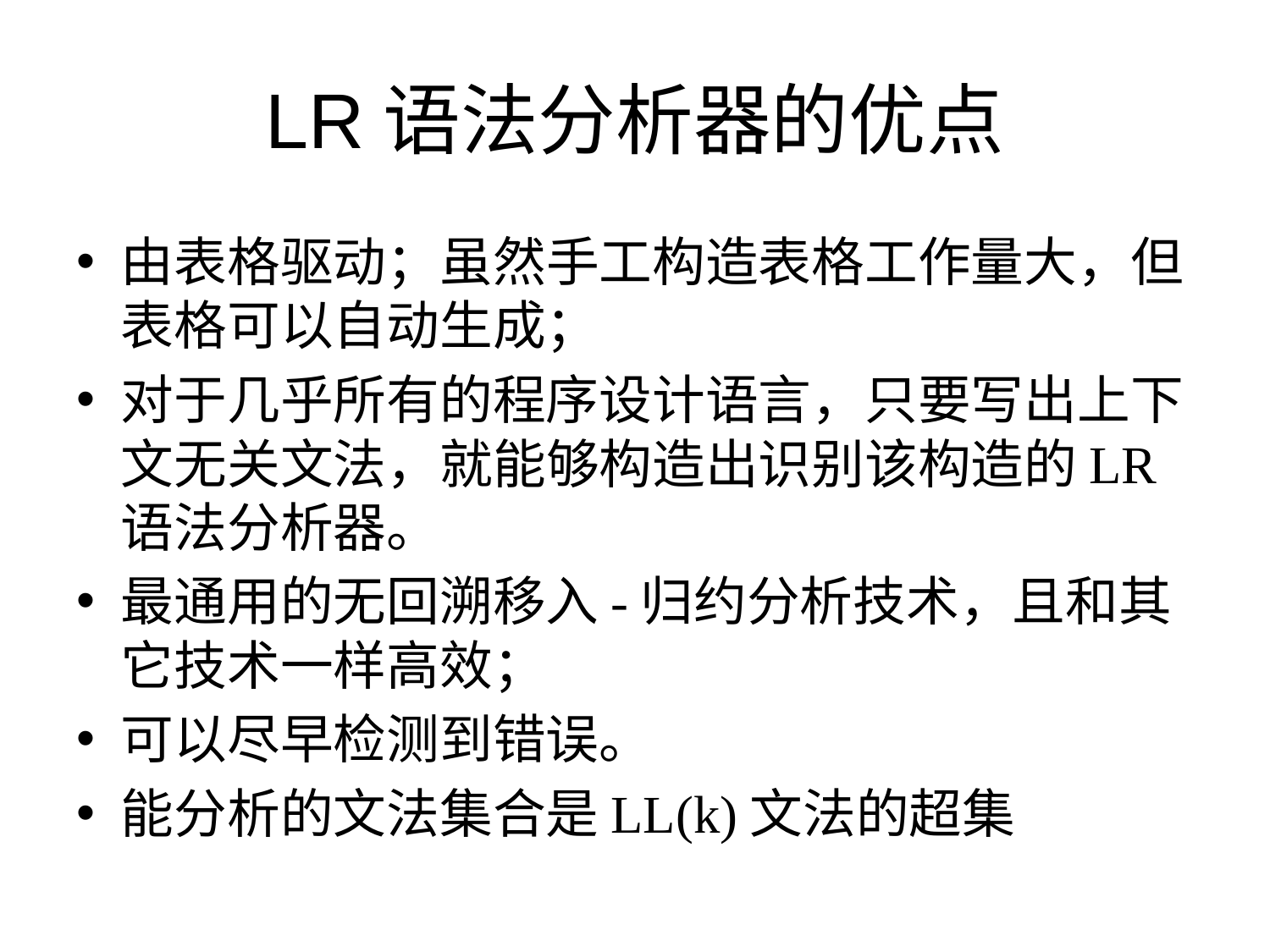

# LR语法分析器的优点
由表格驱动；虽然手工构造表格工作量大，但表格可以自动生成；
对于几乎所有的程序设计语言，只要写出上下文无关文法，就能够构造出识别该构造的LR语法分析器。
最通用的无回溯移入-归约分析技术，且和其它技术一样高效；
可以尽早检测到错误。
能分析的文法集合是LL(k)文法的超集